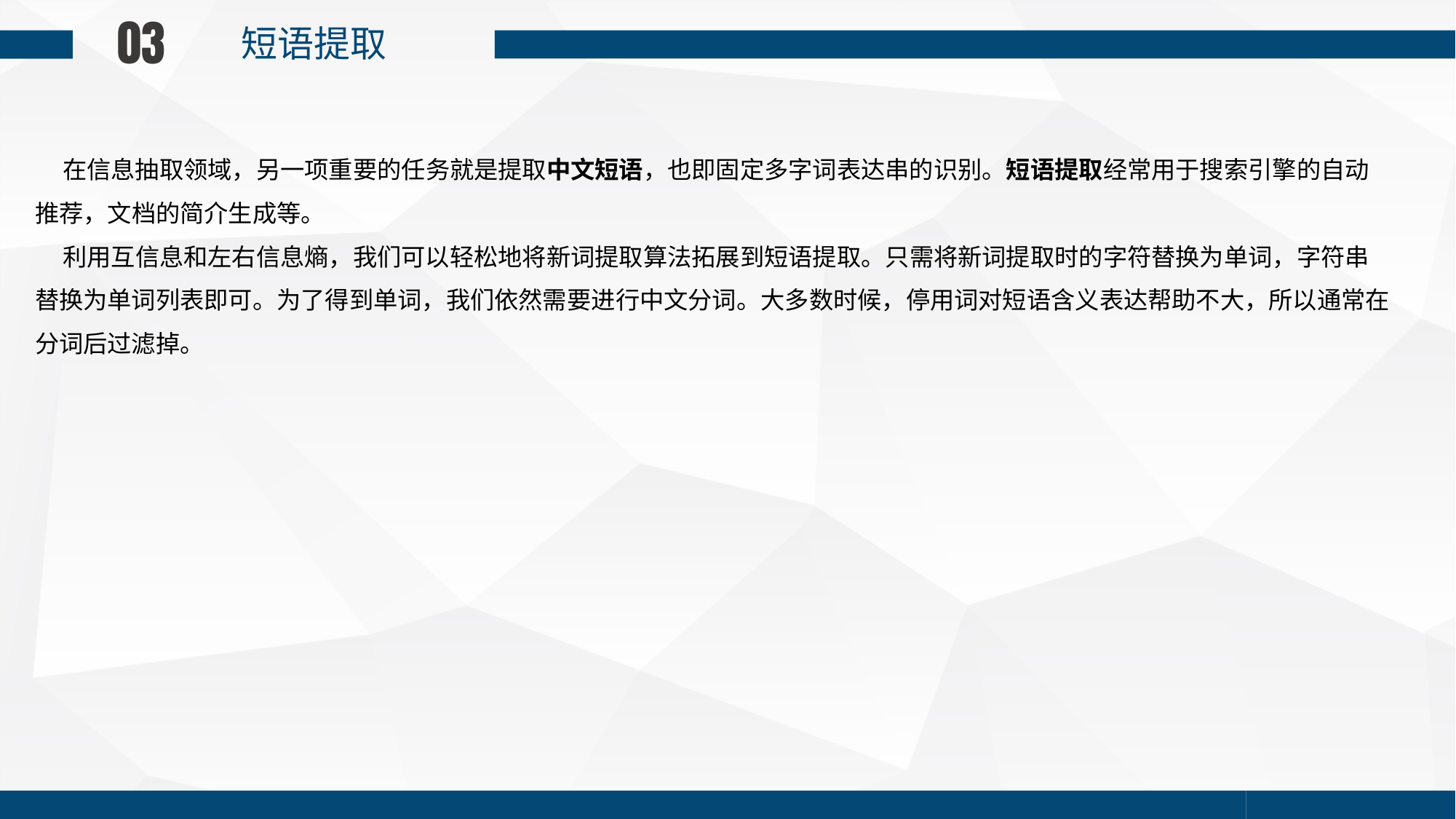

03
 短语提取

    在信息抽取领域，另一项重要的任务就是提取中文短语，也即固定多字词表达串的识别。短语提取经常用于搜索引擎的自动推荐，文档的简介生成等。
    利用互信息和左右信息熵，我们可以轻松地将新词提取算法拓展到短语提取。只需将新词提取时的字符替换为单词，字符串替换为单词列表即可。为了得到单词，我们依然需要进行中文分词。大多数时候，停用词对短语含义表达帮助不大，所以通常在分词后过滤掉。